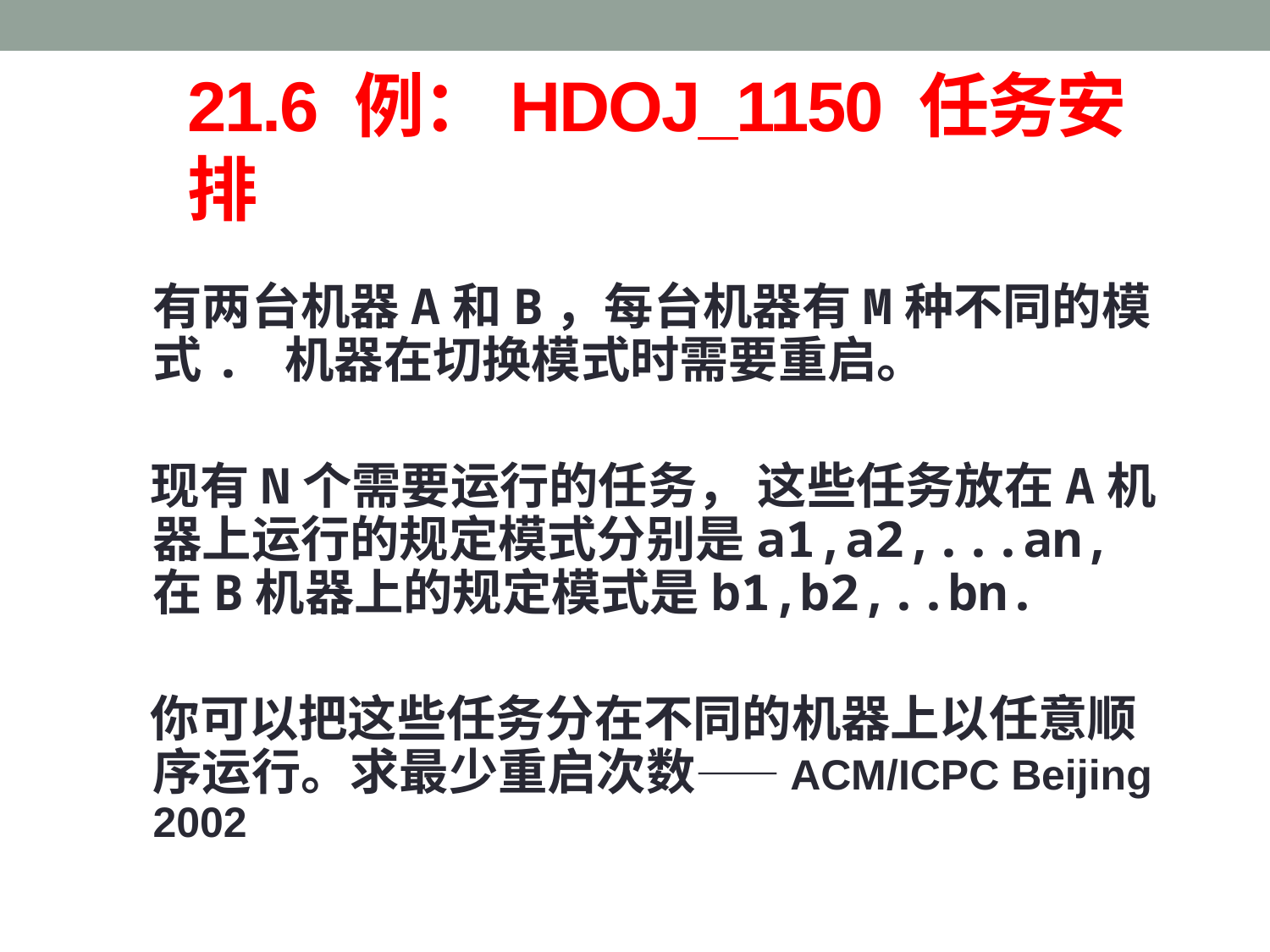

7
# 21.6 例：HDOJ_1150 任务安排
	有两台机器A和B，每台机器有M种不同的模式. 机器在切换模式时需要重启。

 现有N个需要运行的任务， 这些任务放在A机器上运行的规定模式分别是a1,a2,...an, 在B机器上的规定模式是b1,b2,..bn.

 你可以把这些任务分在不同的机器上以任意顺序运行。求最少重启次数——ACM/ICPC Beijing 2002